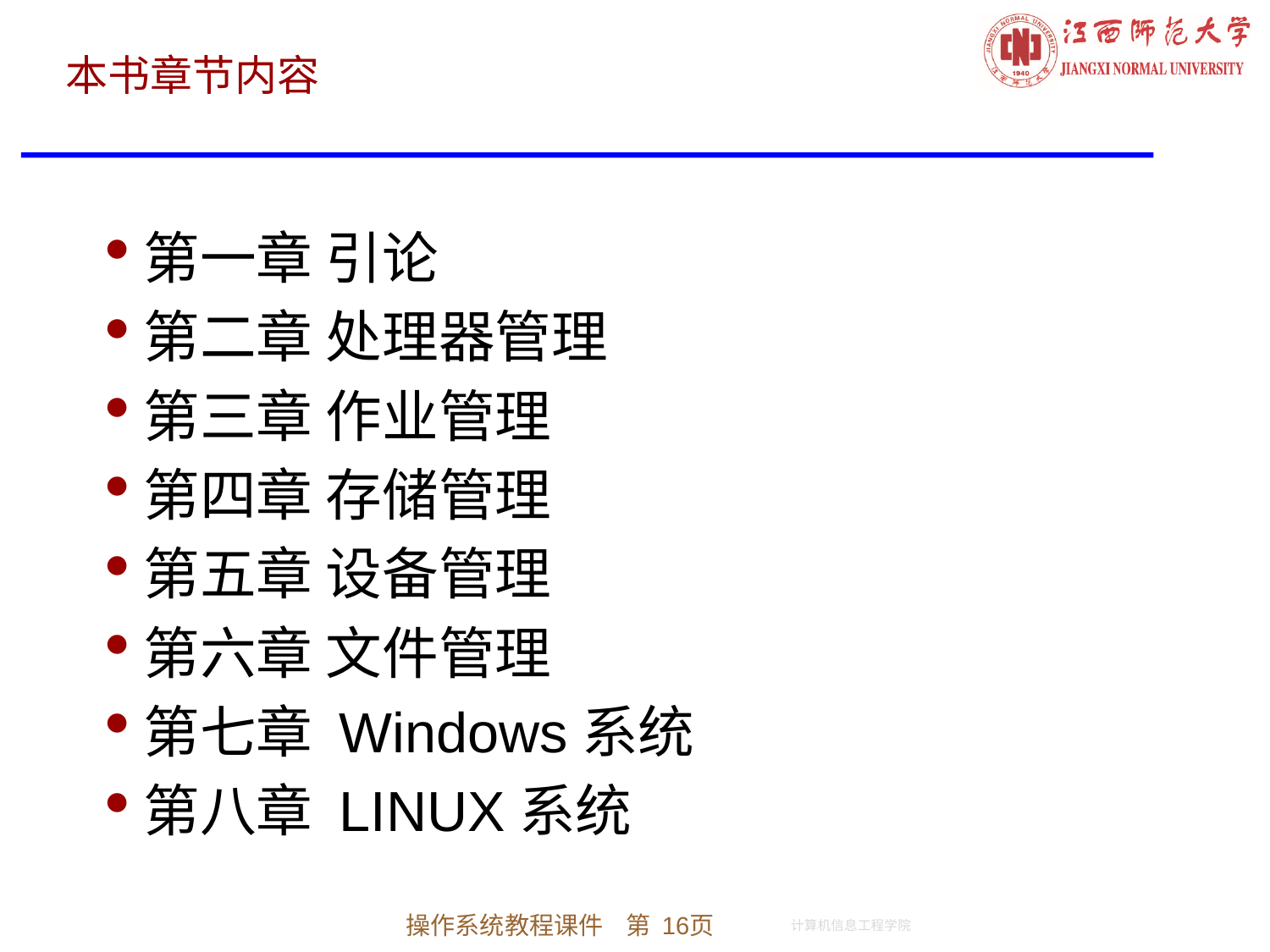

# 本书章节内容
第一章 引论
第二章 处理器管理
第三章 作业管理
第四章 存储管理
第五章 设备管理
第六章 文件管理
第七章 Windows系统
第八章 LINUX系统
操作系统教程课件    第 16页